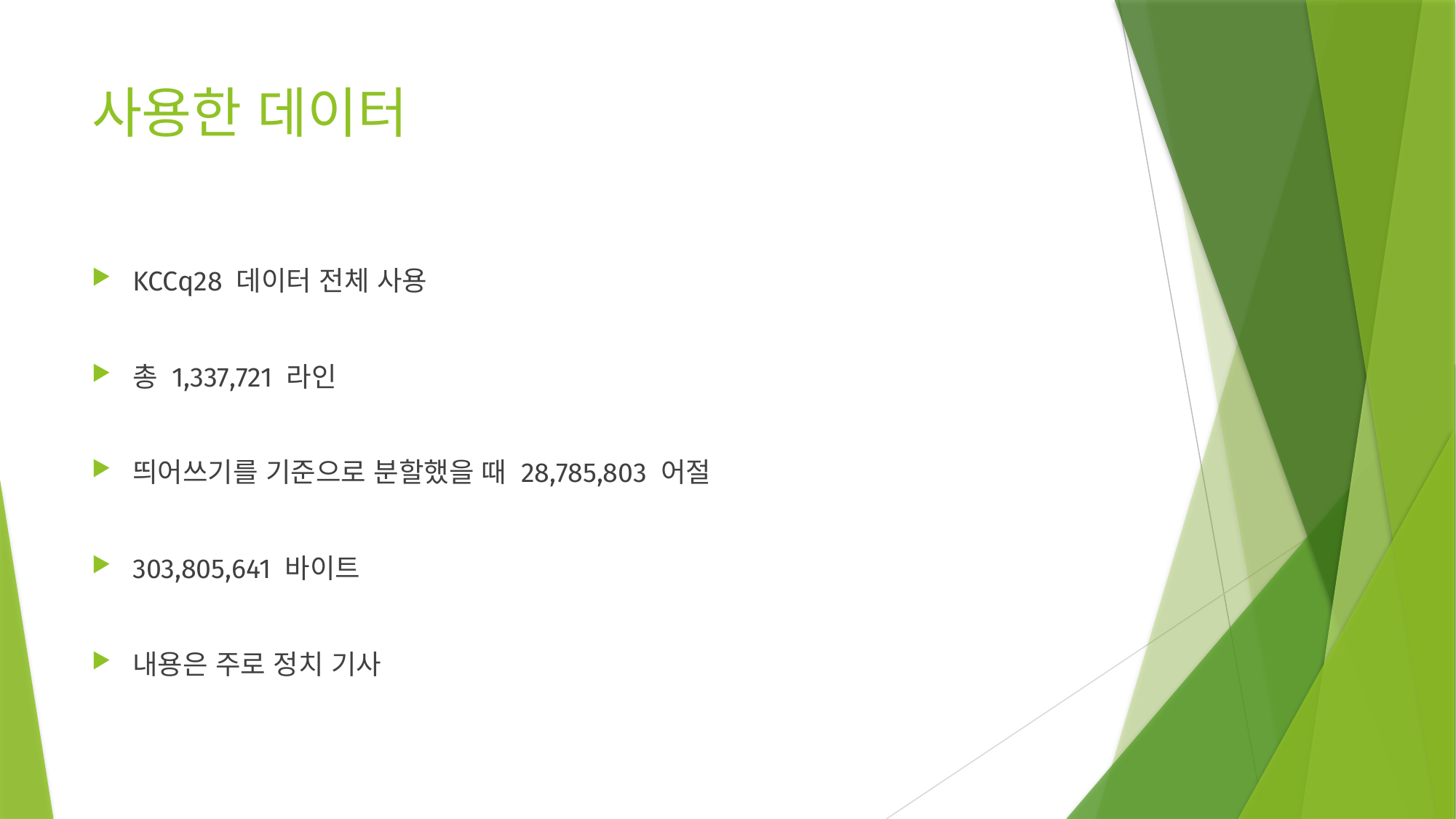

# 사용한 데이터
KCCq28 데이터 전체 사용

총 1,337,721 라인

띄어쓰기를 기준으로 분할했을 때 28,785,803 어절

303,805,641 바이트

내용은 주로 정치 기사